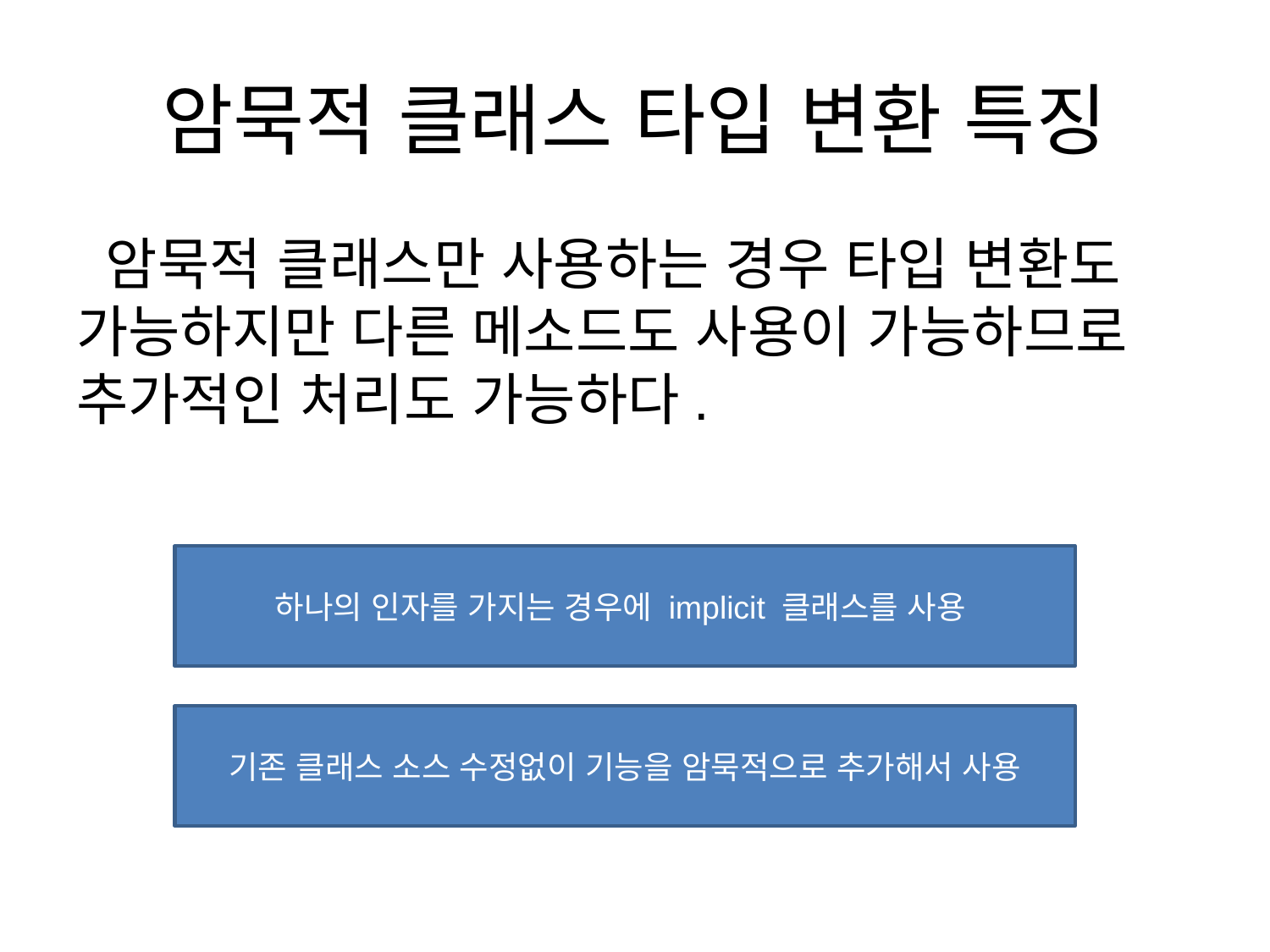

# 암묵적 클래스 타입 변환 특징
 암묵적 클래스만 사용하는 경우 타입 변환도 가능하지만 다른 메소드도 사용이 가능하므로 추가적인 처리도 가능하다.
하나의 인자를 가지는 경우에 implicit 클래스를 사용
기존 클래스 소스 수정없이 기능을 암묵적으로 추가해서 사용